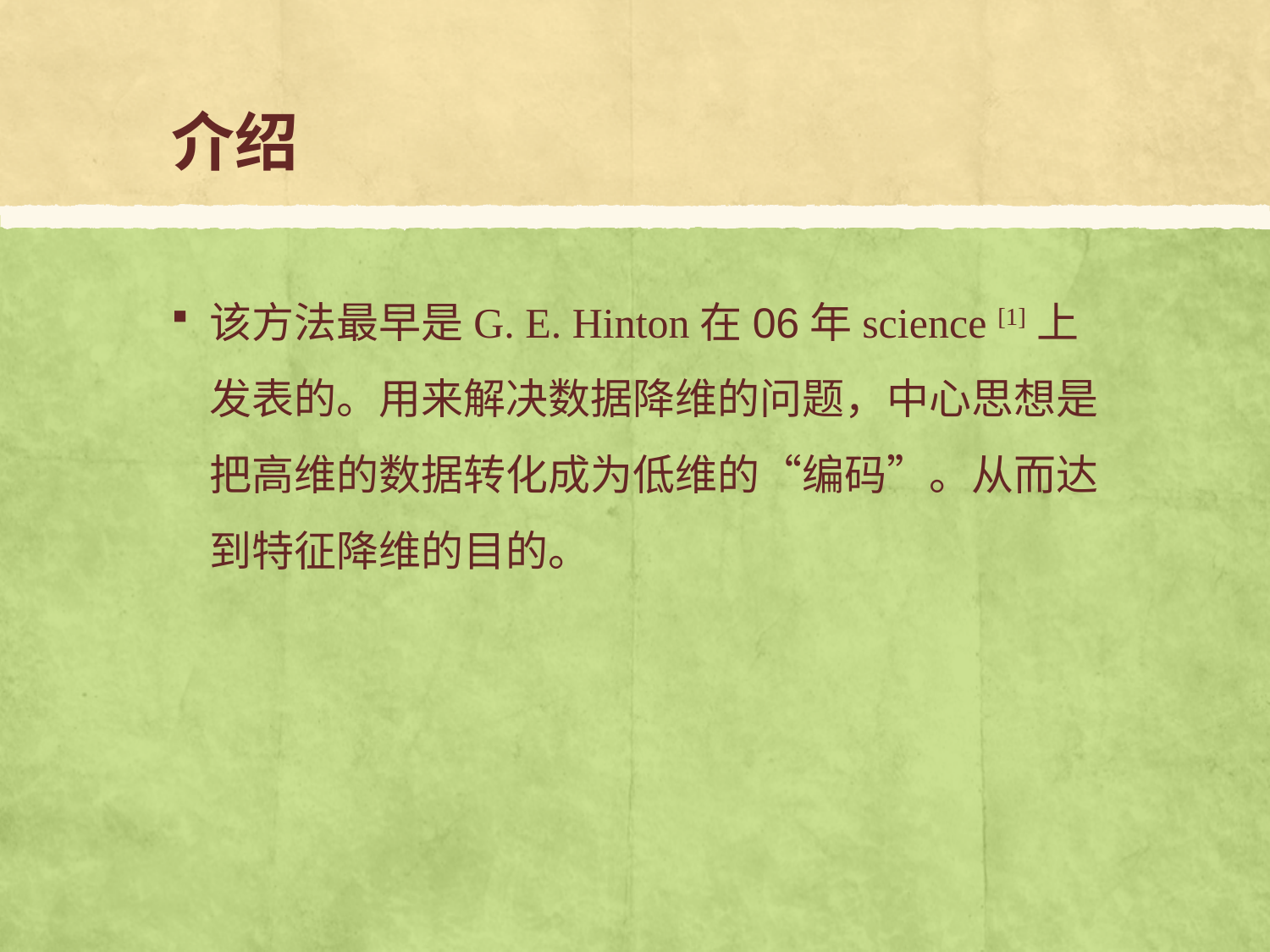

# 介绍
该方法最早是G. E. Hinton在06年science [1]上发表的。用来解决数据降维的问题，中心思想是把高维的数据转化成为低维的“编码”。从而达到特征降维的目的。